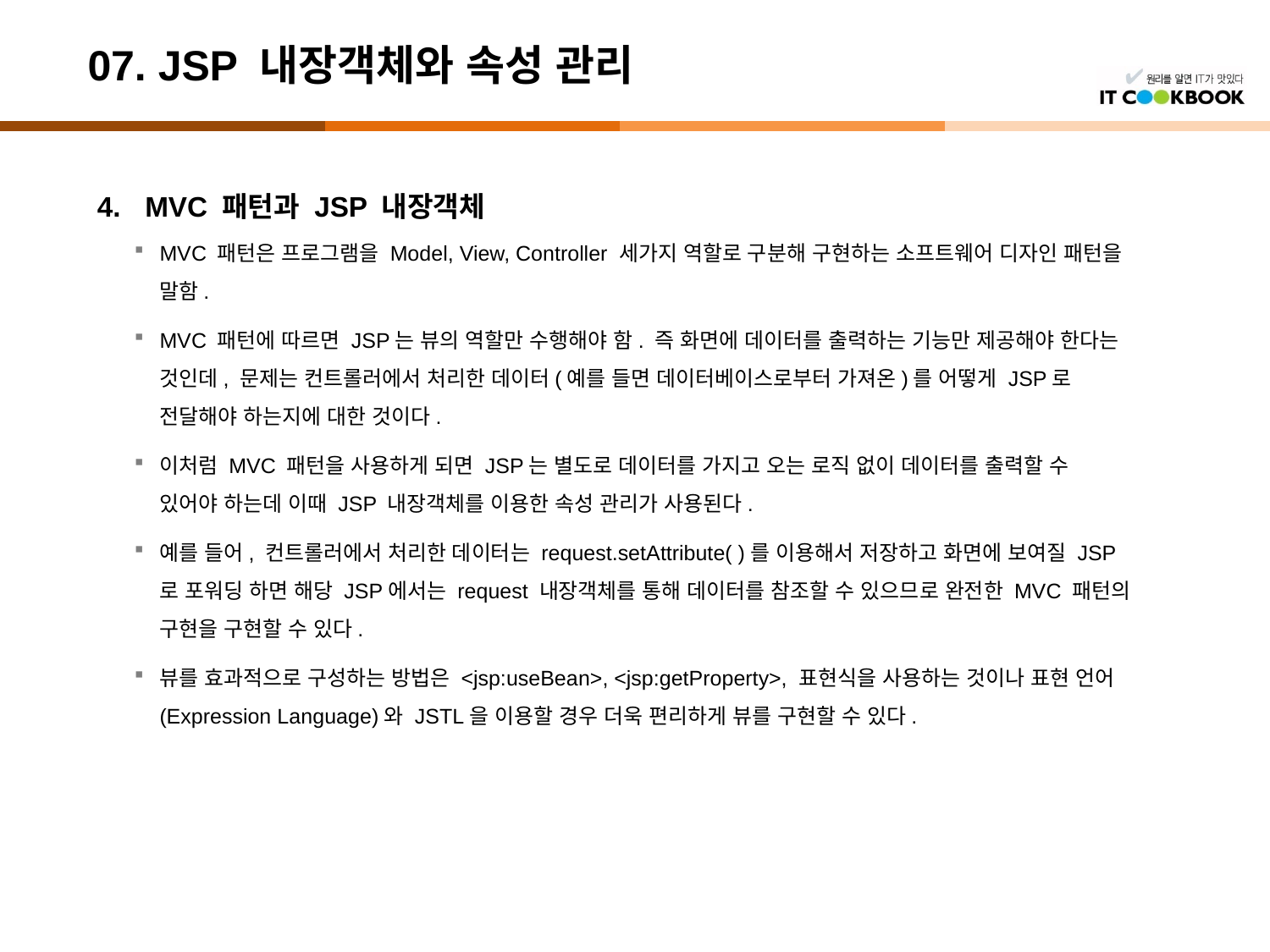

# 07. JSP 내장객체와 속성 관리
MVC 패턴과 JSP 내장객체
MVC 패턴은 프로그램을 Model, View, Controller 세가지 역할로 구분해 구현하는 소프트웨어 디자인 패턴을 말함.
MVC 패턴에 따르면 JSP는 뷰의 역할만 수행해야 함. 즉 화면에 데이터를 출력하는 기능만 제공해야 한다는 것인데, 문제는 컨트롤러에서 처리한 데이터(예를 들면 데이터베이스로부터 가져온)를 어떻게 JSP로 전달해야 하는지에 대한 것이다.
이처럼 MVC 패턴을 사용하게 되면 JSP는 별도로 데이터를 가지고 오는 로직 없이 데이터를 출력할 수 있어야 하는데 이때 JSP 내장객체를 이용한 속성 관리가 사용된다.
예를 들어, 컨트롤러에서 처리한 데이터는 request.setAttribute( )를 이용해서 저장하고 화면에 보여질 JSP로 포워딩 하면 해당 JSP에서는 request 내장객체를 통해 데이터를 참조할 수 있으므로 완전한 MVC 패턴의 구현을 구현할 수 있다.
뷰를 효과적으로 구성하는 방법은 <jsp:useBean>, <jsp:getProperty>, 표현식을 사용하는 것이나 표현 언어(Expression Language)와 JSTL을 이용할 경우 더욱 편리하게 뷰를 구현할 수 있다.